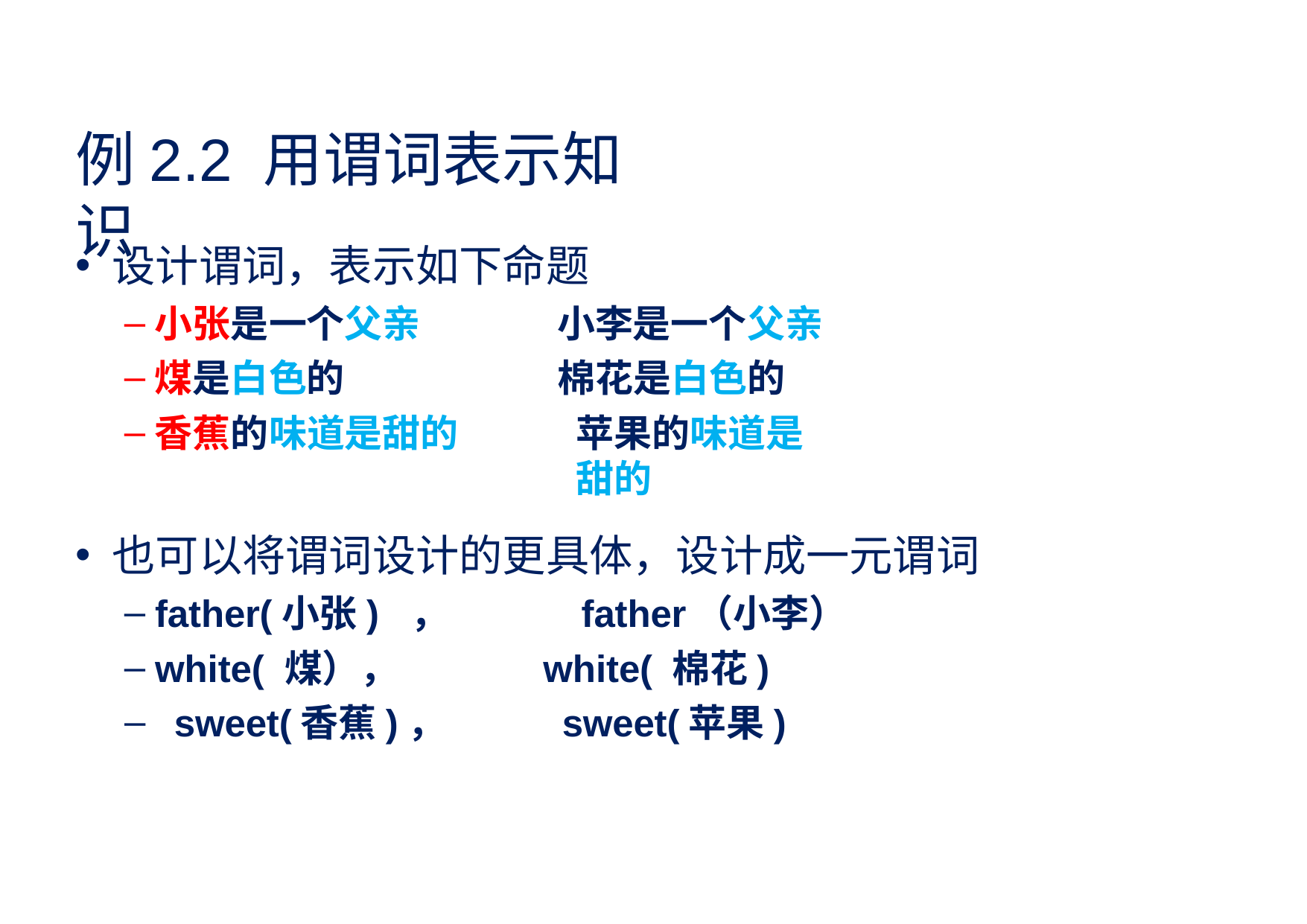

# 例2.2 用谓词表示知识
设计谓词，表示如下命题
小张是一个父亲
煤是白色的
香蕉的味道是甜的
小李是一个父亲 棉花是白色的
苹果的味道是甜的
也可以将谓词设计的更具体，设计成一元谓词
father(小张)  ，	father（小李）
white( 煤），	white( 棉花)
sweet(香蕉)，	sweet(苹果)
22